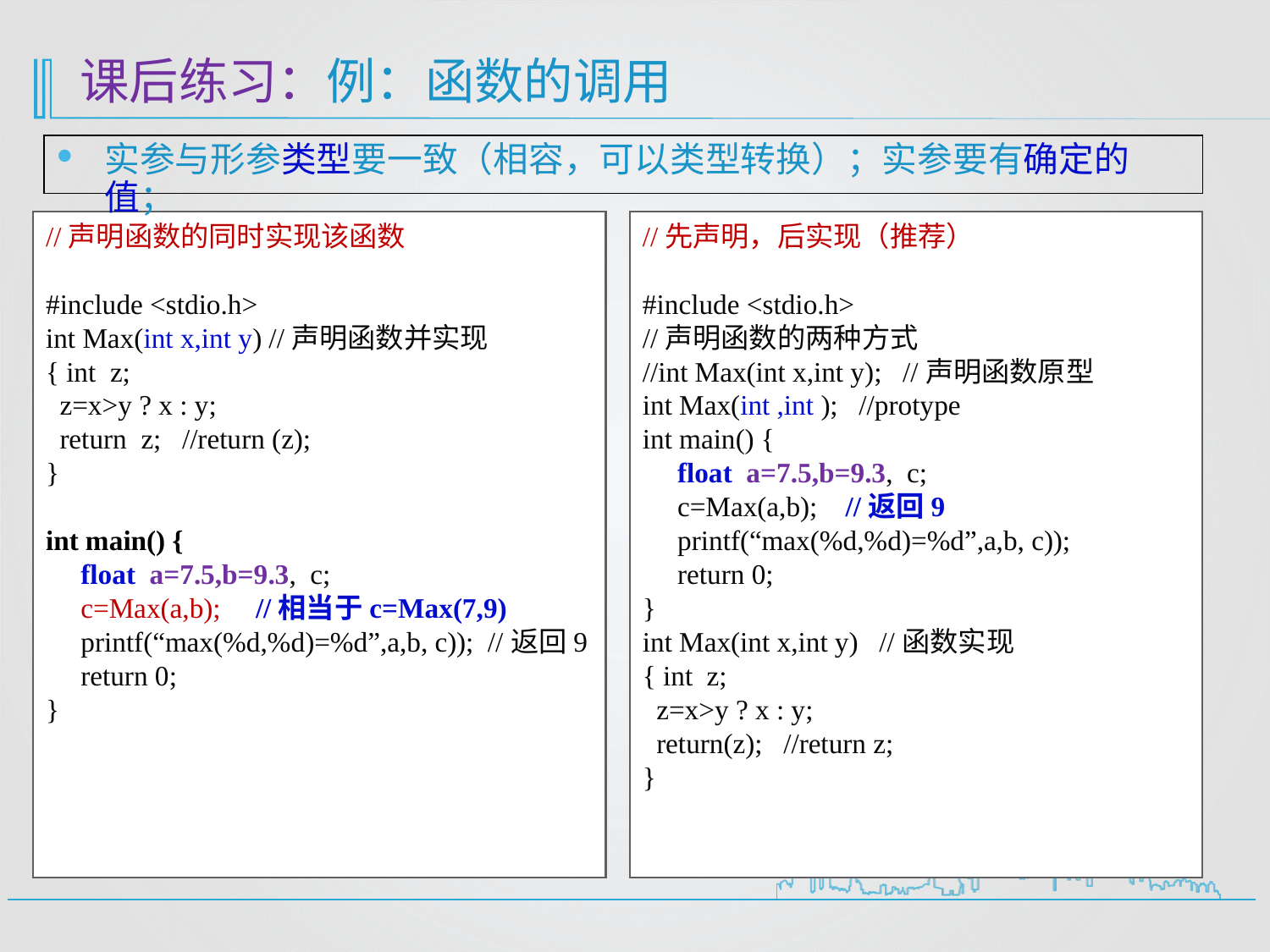

# 课后练习：例：函数的调用
实参与形参类型要一致（相容，可以类型转换）；实参要有确定的值；
//声明函数的同时实现该函数

#include <stdio.h>
int Max(int x,int y) //声明函数并实现
{ int  z;
  z=x>y ? x : y;
  return  z;   //return (z);
}

int main() {
     float  a=7.5,b=9.3,  c;
     c=Max(a,b);     //相当于c=Max(7,9)
     printf(“max(%d,%d)=%d”,a,b, c));  //返回9
     return 0;
}
//先声明，后实现（推荐）

#include <stdio.h>
//声明函数的两种方式
//int Max(int x,int y);   //声明函数原型
int Max(int ,int );   //protype
int main() {
     float  a=7.5,b=9.3,  c;
     c=Max(a,b);    //返回9
     printf(“max(%d,%d)=%d”,a,b, c));
     return 0;
}
int Max(int x,int y)   //函数实现
{ int  z;
  z=x>y ? x : y;
  return(z);   //return z;
}